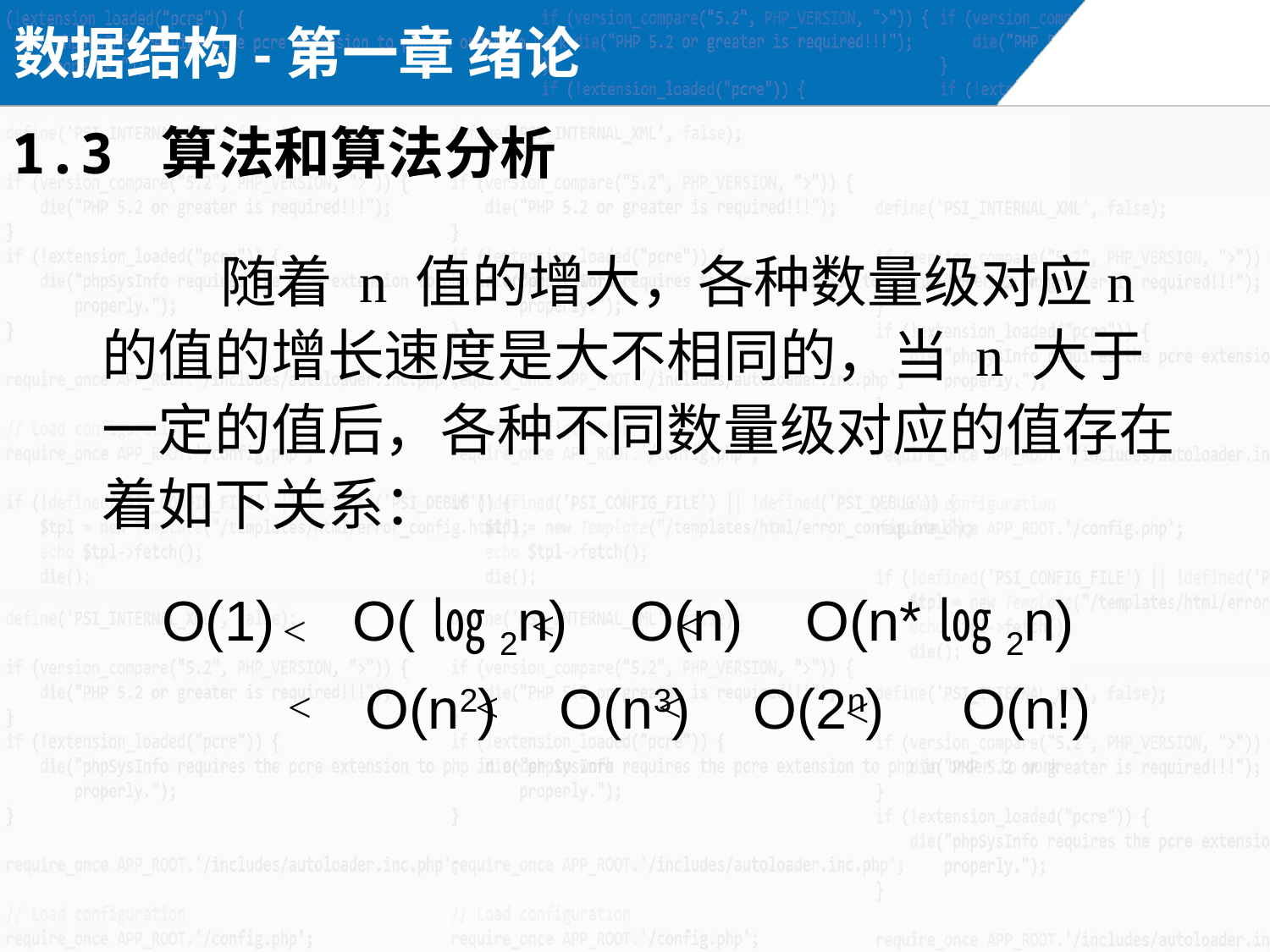

数据结构-第一章 绪论
1.3 算法和算法分析
            随着 n 值的增大，各种数量级对应n的值的增长速度是大不相同的，当 n 大于一定的值后，各种不同数量级对应的值存在着如下关系：

  O(1)     O(㏒2n)    O(n)    O(n*㏒2n)
               O(n2)    O(n3)    O(2n)     O(n!)
<
<
<
<
<
<
<